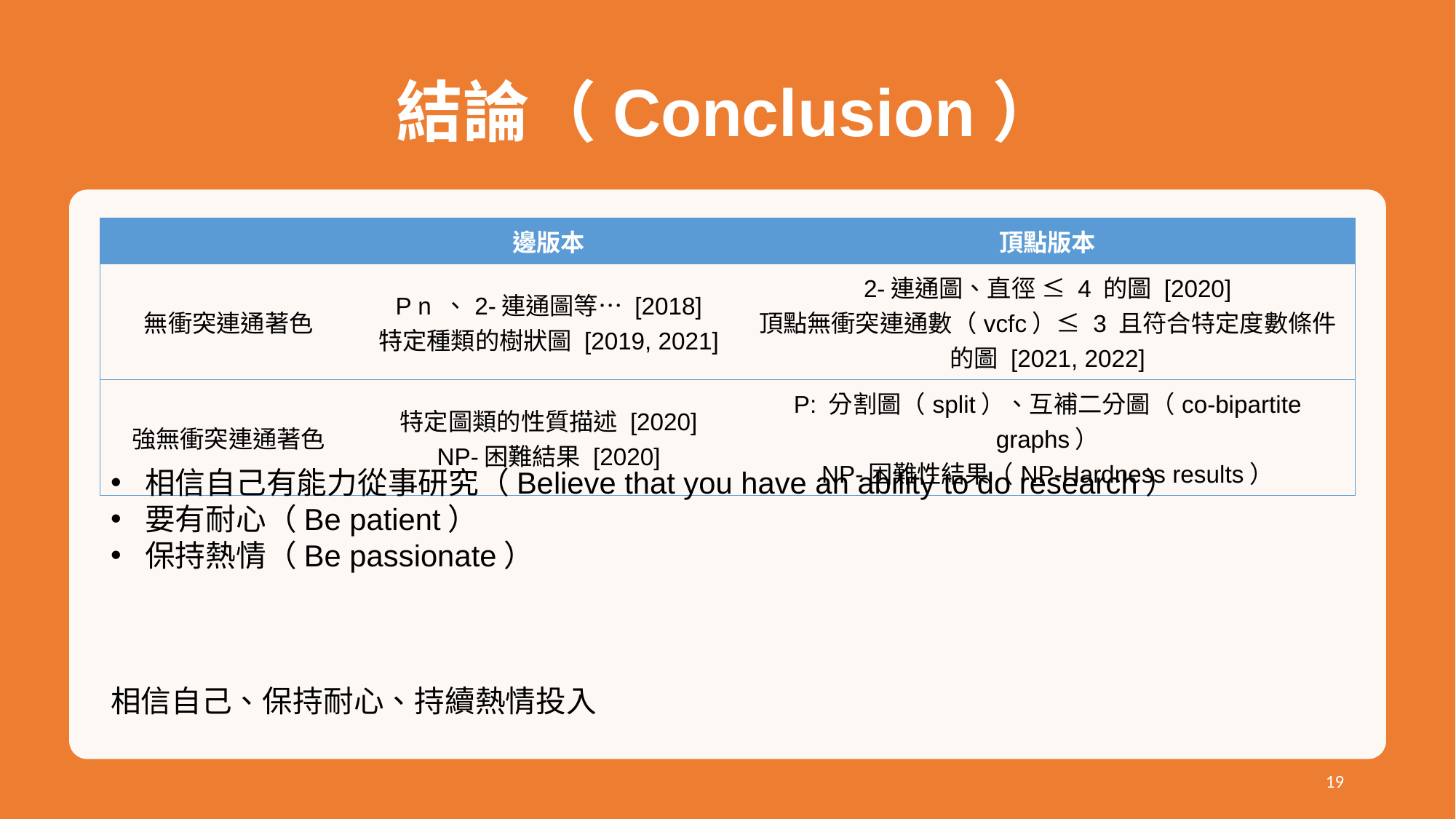

# 結論（Conclusion）

|  | 邊版本 | 頂點版本 |
| --- | --- | --- |
| 無衝突連通著色 | P n​ 、2-連通圖等… [2018] 特定種類的樹狀圖 [2019, 2021] | 2-連通圖、直徑 ≤ 4 的圖 [2020] 頂點無衝突連通數（vcfc）≤ 3 且符合特定度數條件的圖 [2021, 2022] |
| 強無衝突連通著色 | 特定圖類的性質描述 [2020] NP-困難結果 [2020] | P: 分割圖（split）、互補二分圖（co-bipartite graphs） NP-困難性結果（NP-Hardness results） |
相信自己有能力從事研究（Believe that you have an ability to do research）
要有耐心（Be patient）
保持熱情（Be passionate）

相信自己、保持耐心、持續熱情投入
19